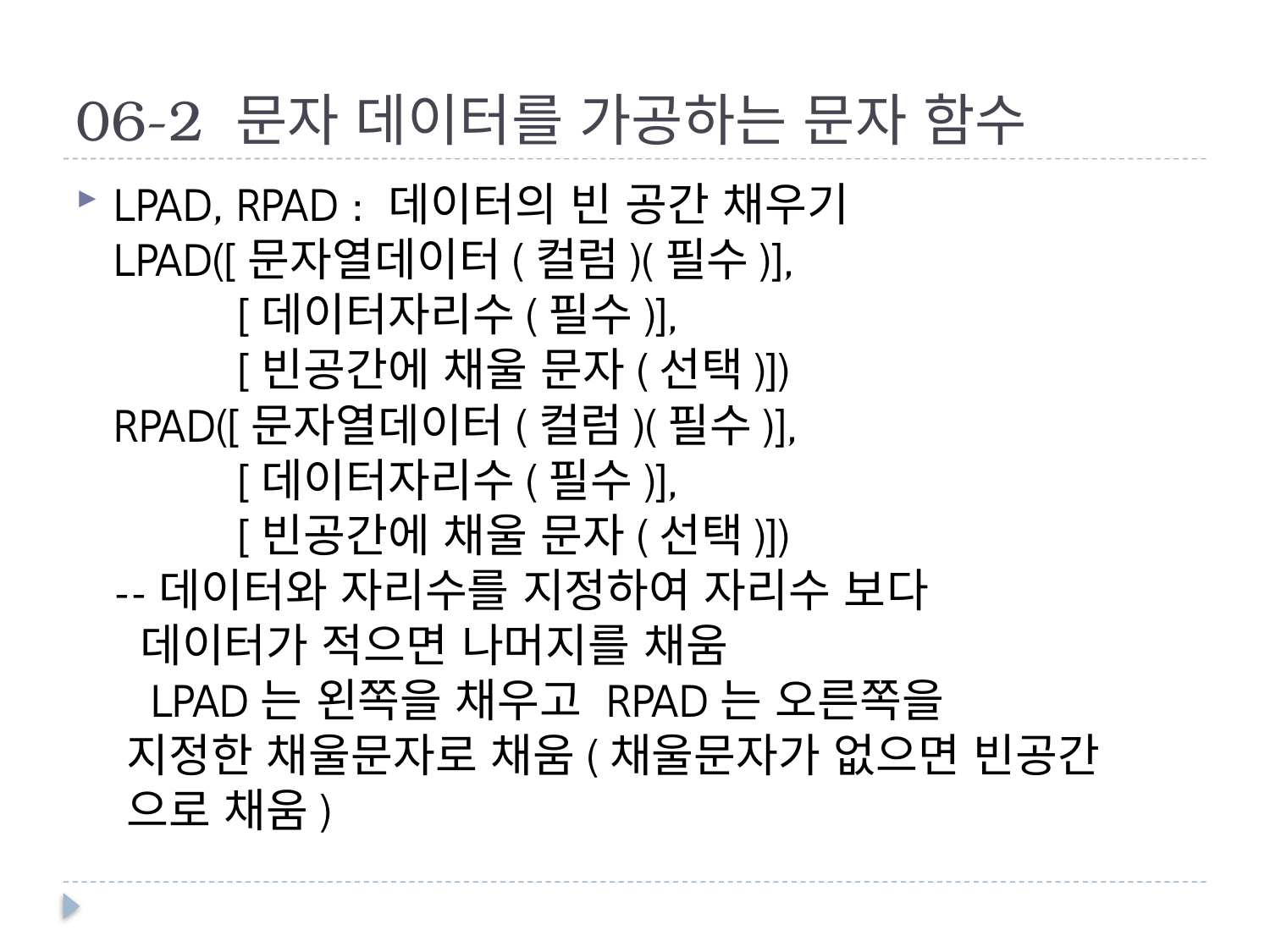

# 06-2 문자 데이터를 가공하는 문자 함수
LPAD, RPAD : 데이터의 빈 공간 채우기
LPAD([문자열데이터(컬럼)(필수)],
         [데이터자리수(필수)],
         [빈공간에 채울 문자(선택)])
RPAD([문자열데이터(컬럼)(필수)],
         [데이터자리수(필수)],
         [빈공간에 채울 문자(선택)])
--데이터와 자리수를 지정하여 자리수 보다
  데이터가 적으면 나머지를 채움
  LPAD는 왼쪽을 채우고 RPAD는 오른쪽을
 지정한 채울문자로 채움(채울문자가 없으면 빈공간
 으로 채움)